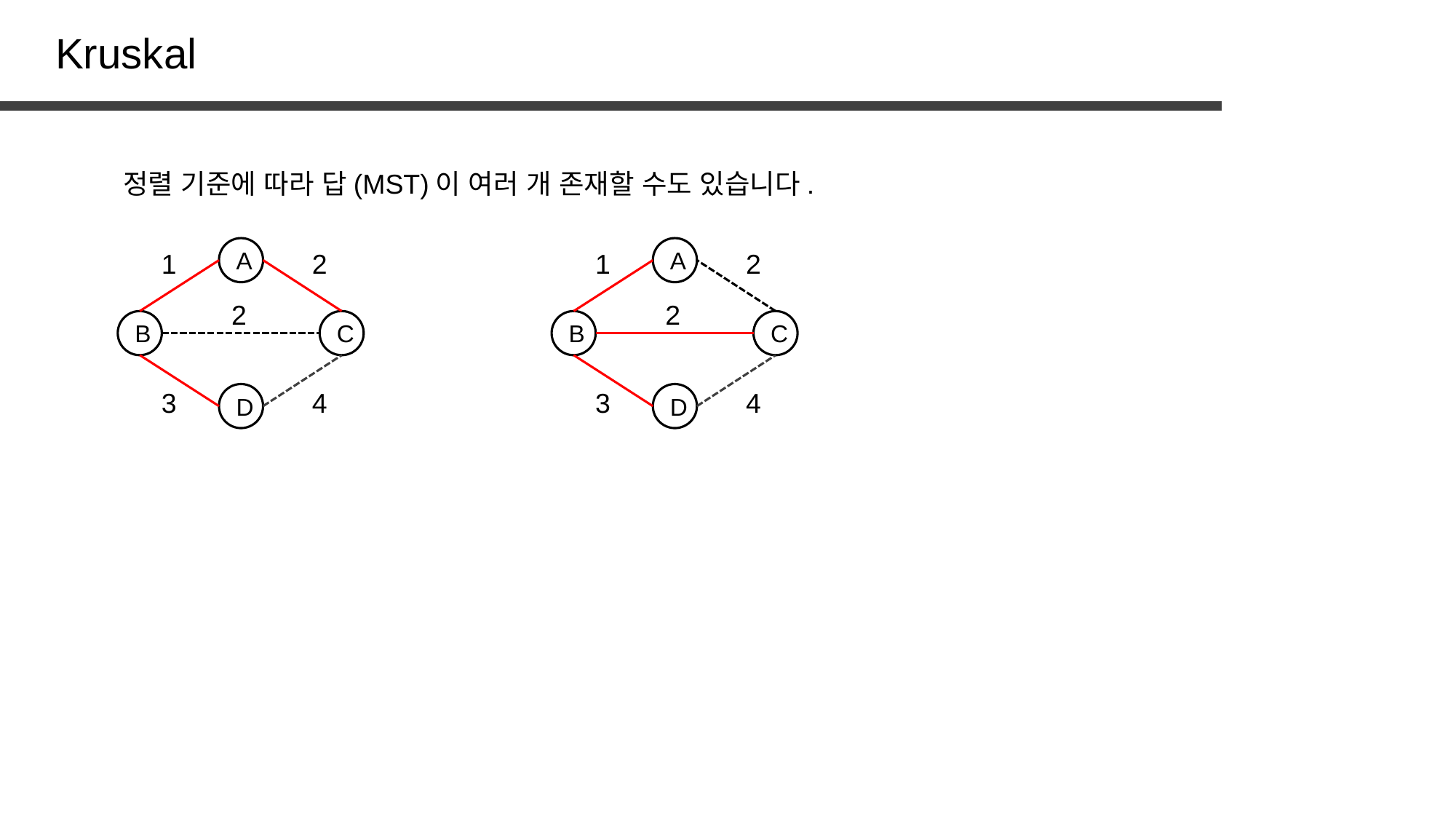

Kruskal
정렬 기준에 따라 답(MST)이 여러 개 존재할 수도 있습니다.
A
A
1
2
1
2
2
2
B
C
B
C
3
4
3
4
D
D